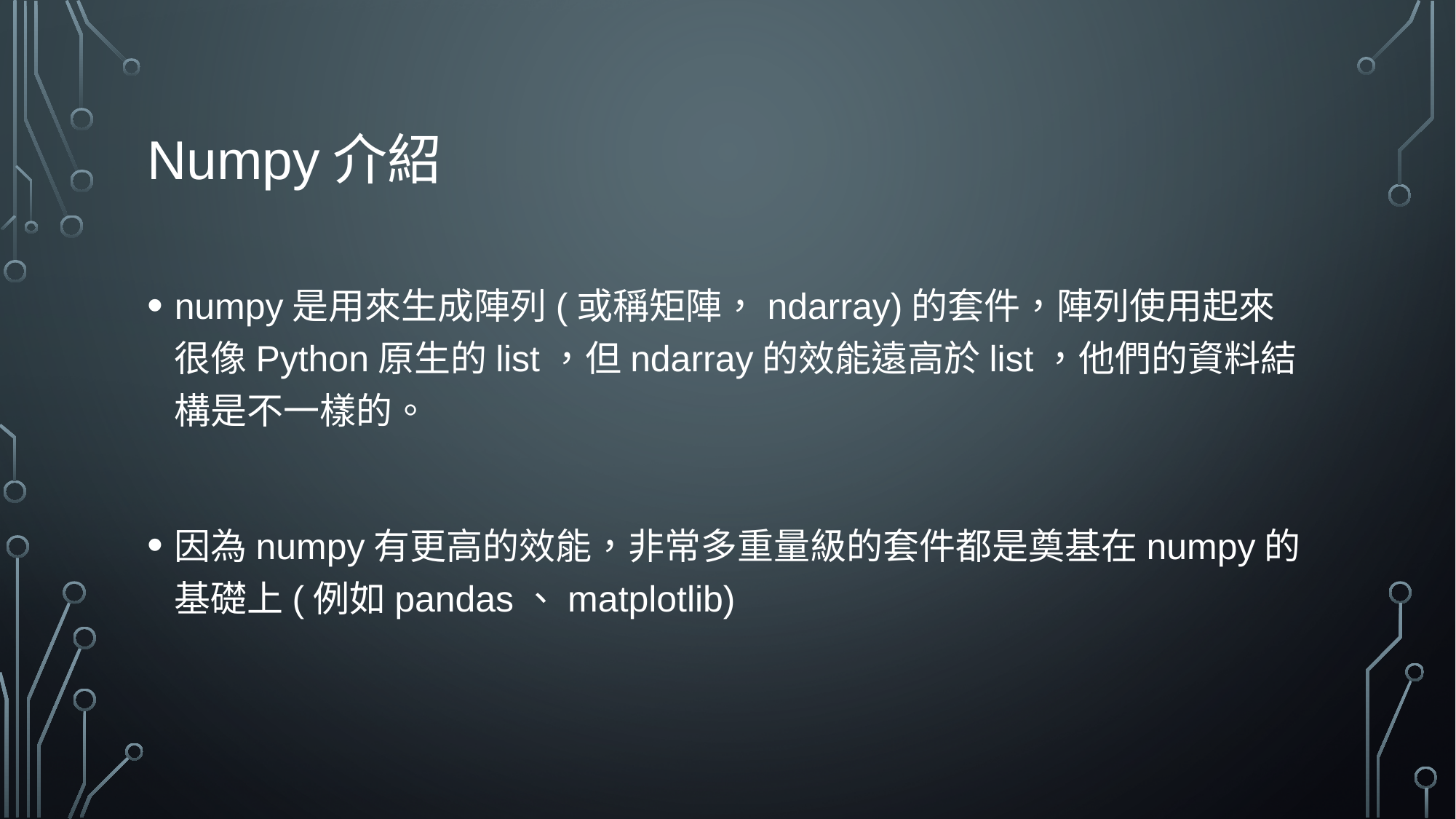

# Numpy介紹
numpy是用來生成陣列(或稱矩陣，ndarray)的套件，陣列使用起來很像Python原生的list，但ndarray的效能遠高於list，他們的資料結構是不一樣的。

因為numpy有更高的效能，非常多重量級的套件都是奠基在numpy的基礎上(例如pandas、matplotlib)